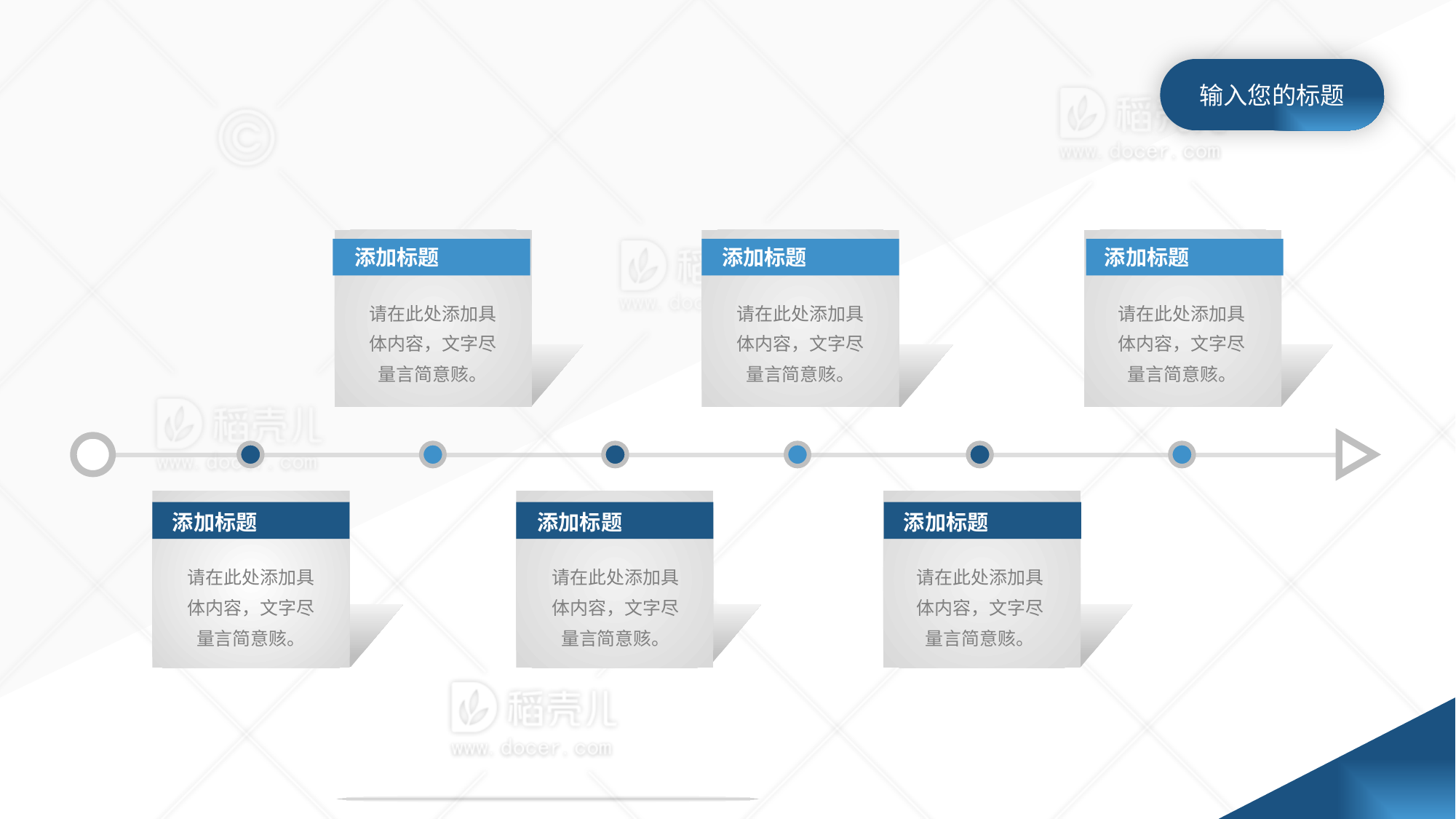

输入您的标题

添加标题
添加标题
添加标题

请在此处添加具体内容，文字尽量言简意赅。
请在此处添加具体内容，文字尽量言简意赅。
请在此处添加具体内容，文字尽量言简意赅。

添加标题
添加标题
添加标题
请在此处添加具体内容，文字尽量言简意赅。
请在此处添加具体内容，文字尽量言简意赅。
请在此处添加具体内容，文字尽量言简意赅。